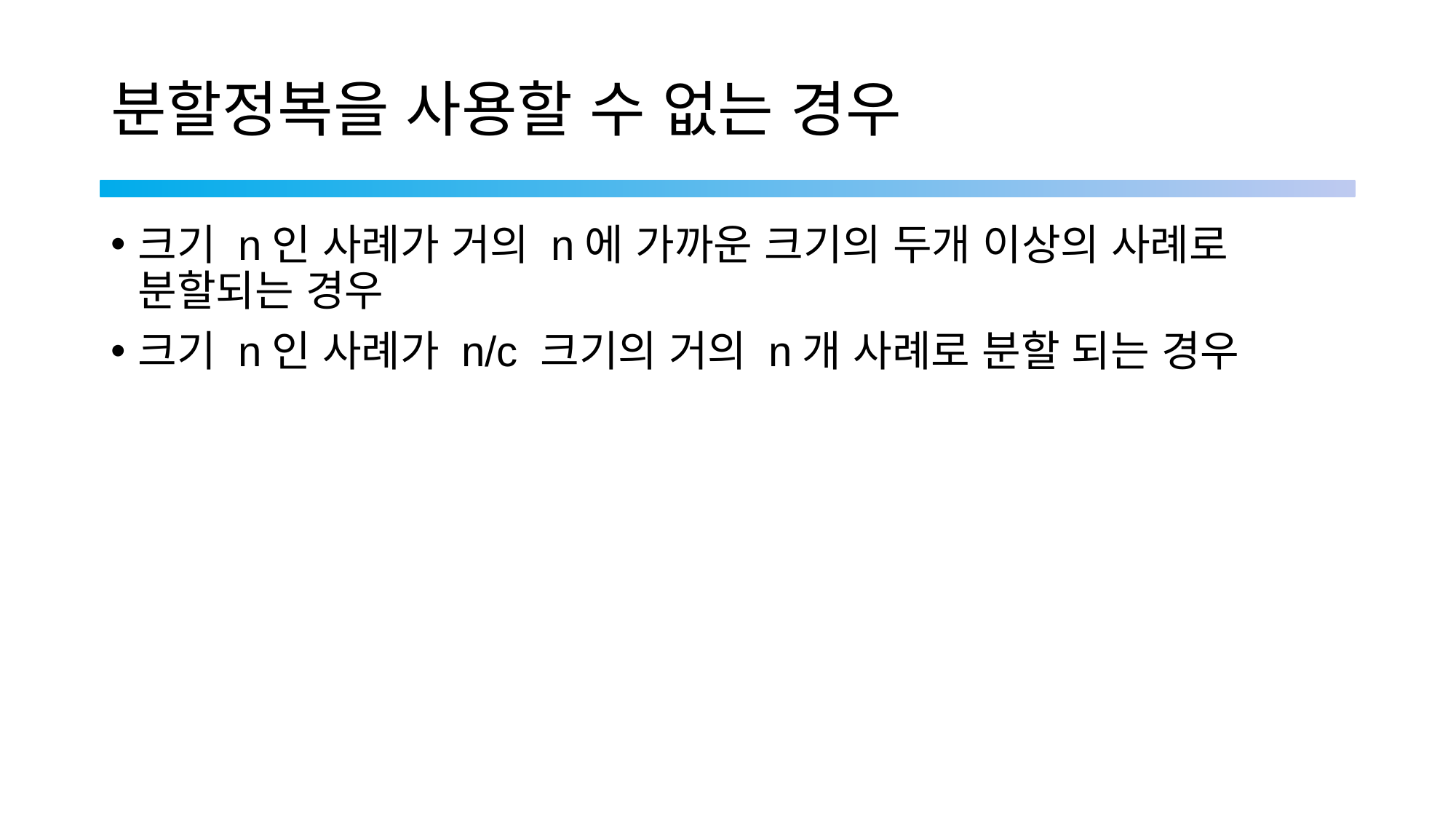

# 분할정복을 사용할 수 없는 경우
크기 n인 사례가 거의 n에 가까운 크기의 두개 이상의 사례로 분할되는 경우
크기 n인 사례가 n/c 크기의 거의 n개 사례로 분할 되는 경우